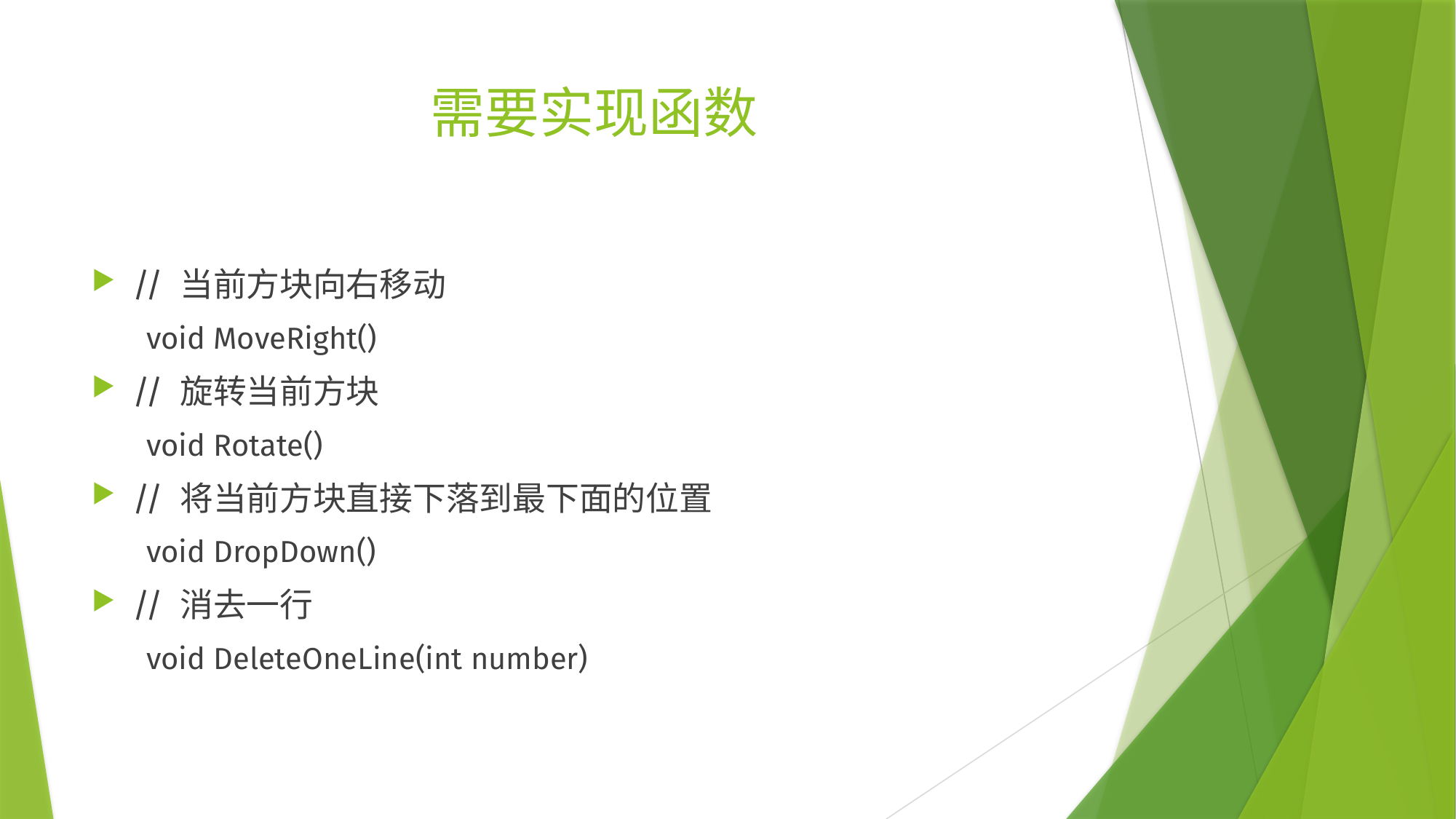

# 需要实现函数
// 当前方块向右移动
void MoveRight()
// 旋转当前方块
void Rotate()
// 将当前方块直接下落到最下面的位置
void DropDown()
// 消去一行
void DeleteOneLine(int number)